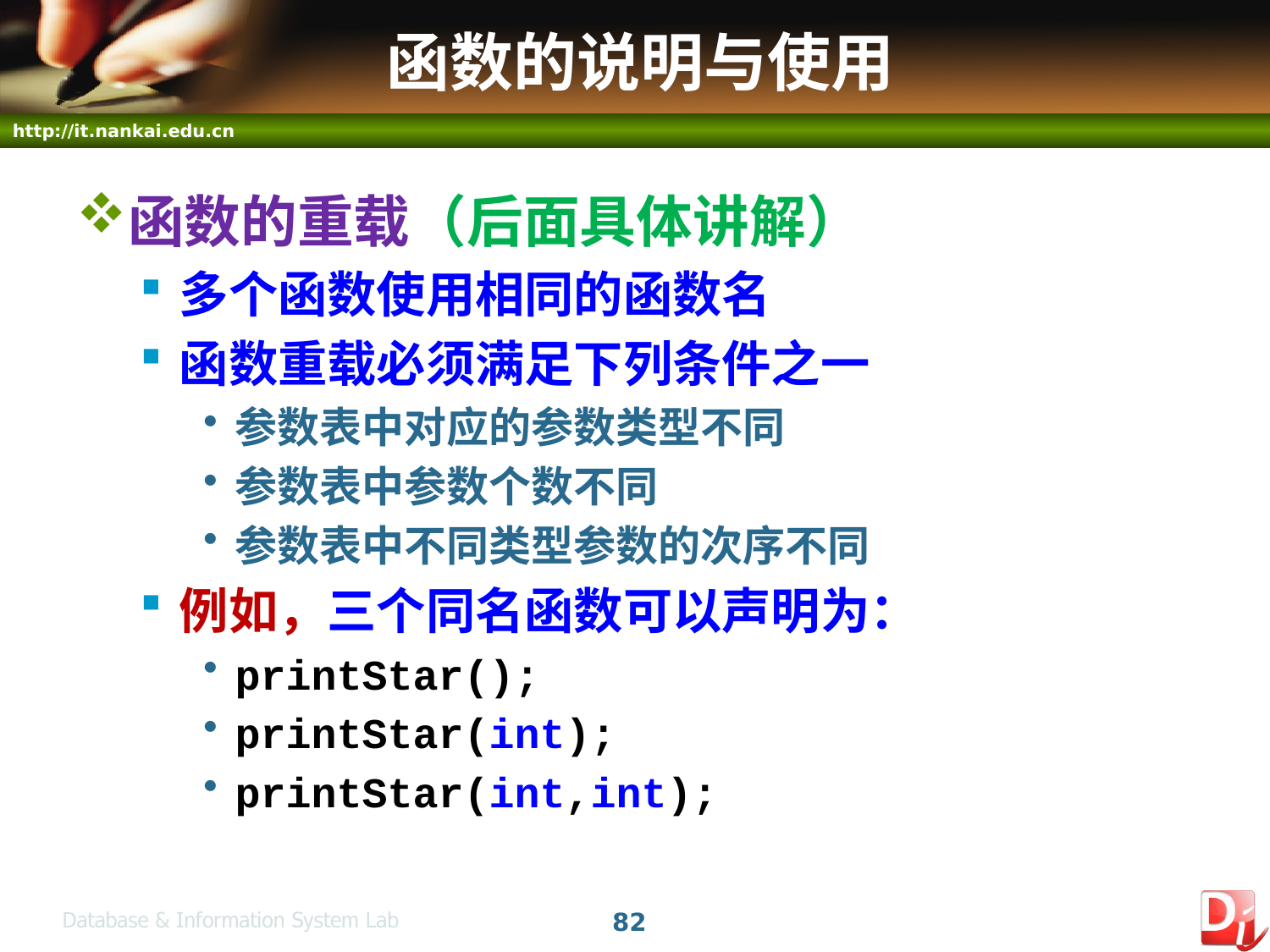

# 函数的说明与使用
函数的重载（后面具体讲解）
多个函数使用相同的函数名
函数重载必须满足下列条件之一
参数表中对应的参数类型不同
参数表中参数个数不同
参数表中不同类型参数的次序不同
例如，三个同名函数可以声明为：
printStar();
printStar(int);
printStar(int,int);
82
Database & Information System Lab